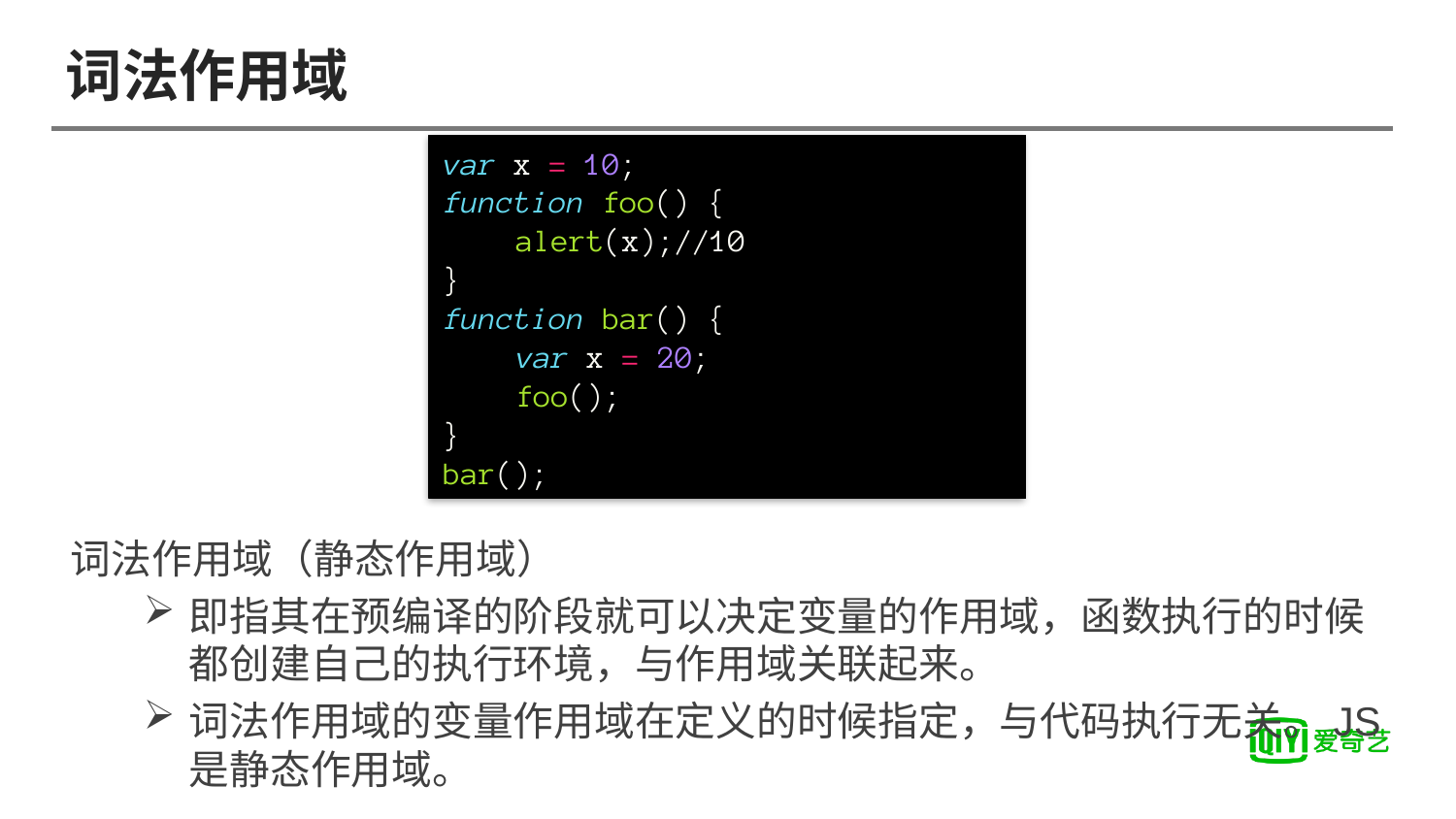

# 词法作用域
var x = 10;
function foo() {
alert(x);//10
}
function bar() {
var x = 20;
foo();
}
bar();
词法作用域（静态作用域）
即指其在预编译的阶段就可以决定变量的作用域，函数执行的时候都创建自己的执行环境，与作用域关联起来。
词法作用域的变量作用域在定义的时候指定，与代码执行无关。JS是静态作用域。